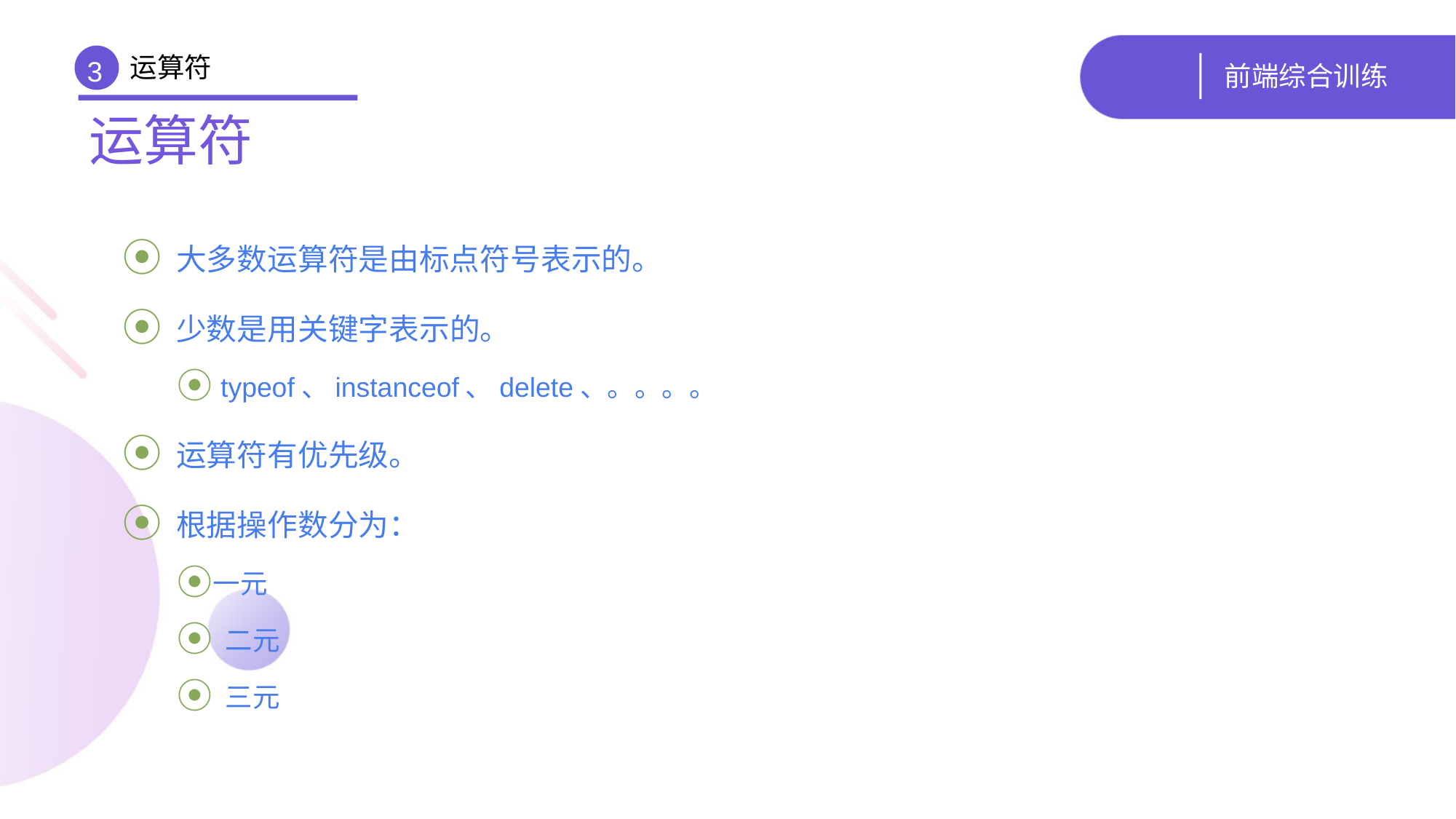

运算符
# 前端综合训练
3
运算符
 大多数运算符是由标点符号表示的。
 少数是用关键字表示的。
 typeof、instanceof、delete、。。。。
 运算符有优先级。
 根据操作数分为：
一元
 二元
 三元